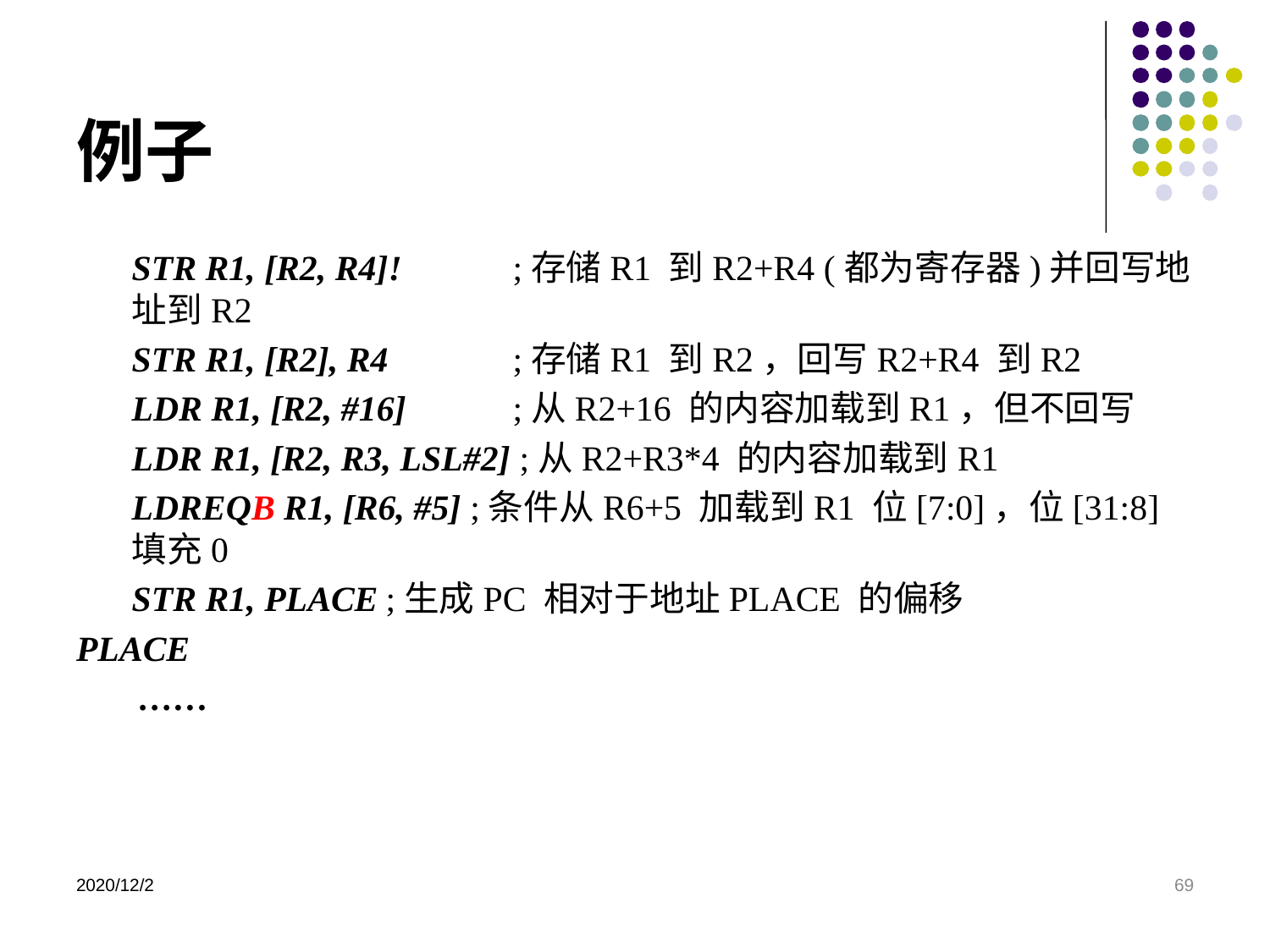

# 例子
STR R1, [R2, R4]! 	;存储R1 到R2+R4 (都为寄存器)并回写地址到R2
STR R1, [R2], R4 	;存储R1 到R2，回写R2+R4 到R2
LDR R1, [R2, #16] 	;从R2+16 的内容加载到R1，但不回写
LDR R1, [R2, R3, LSL#2] ;从R2+R3*4 的内容加载到R1
LDREQB R1, [R6, #5] ;条件从R6+5 加载到R1 位[7:0]，位[31:8]填充0
STR R1, PLACE	;生成PC 相对于地址PLACE 的偏移
PLACE
       ……
2020/12/2
69